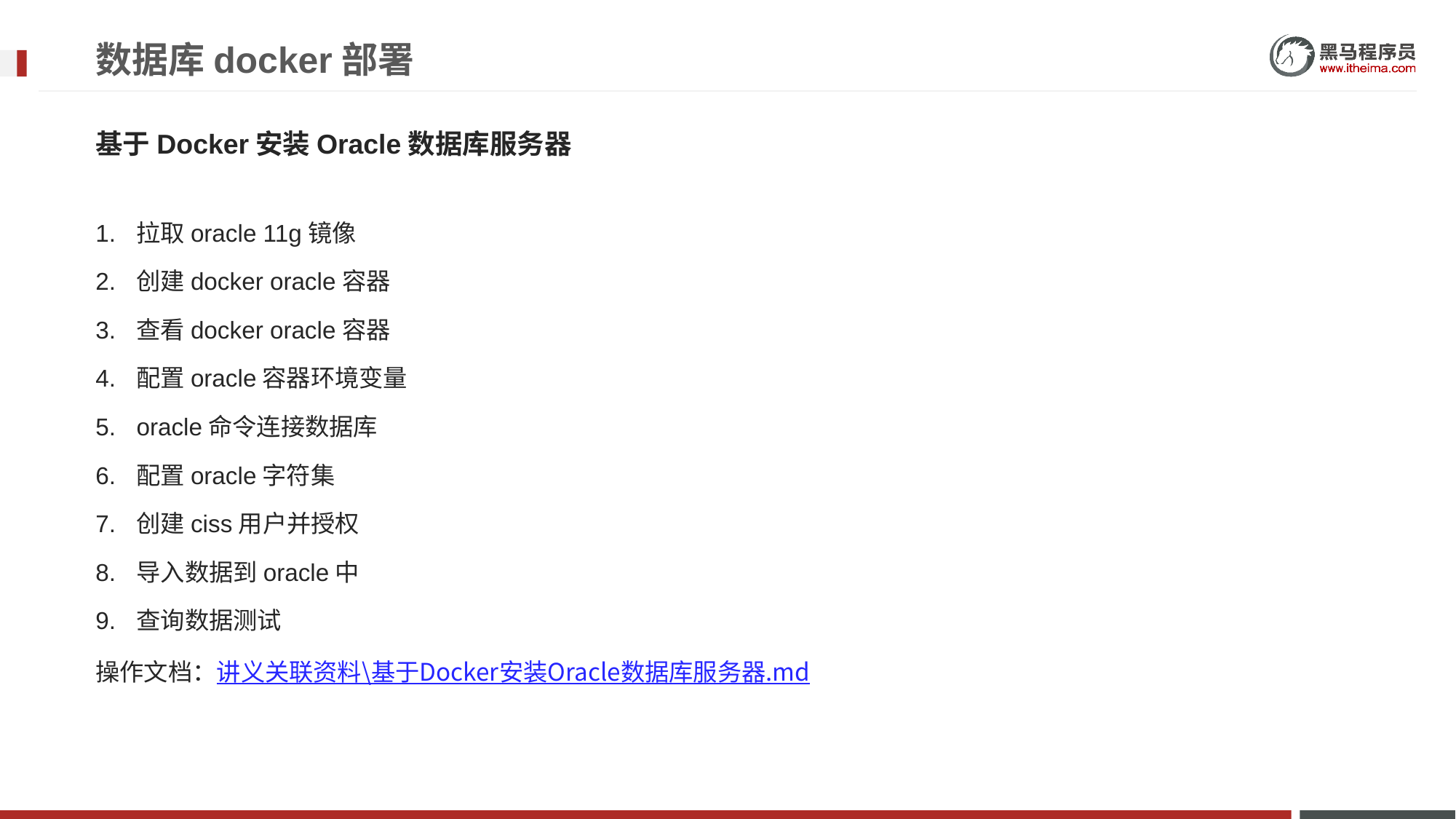

# 数据库docker部署
基于Docker安装Oracle数据库服务器
拉取oracle 11g镜像
创建docker oracle容器
查看docker oracle容器
配置oracle容器环境变量
oracle命令连接数据库
配置oracle字符集
创建ciss用户并授权
导入数据到oracle中
查询数据测试
操作文档：讲义关联资料\基于Docker安装Oracle数据库服务器.md